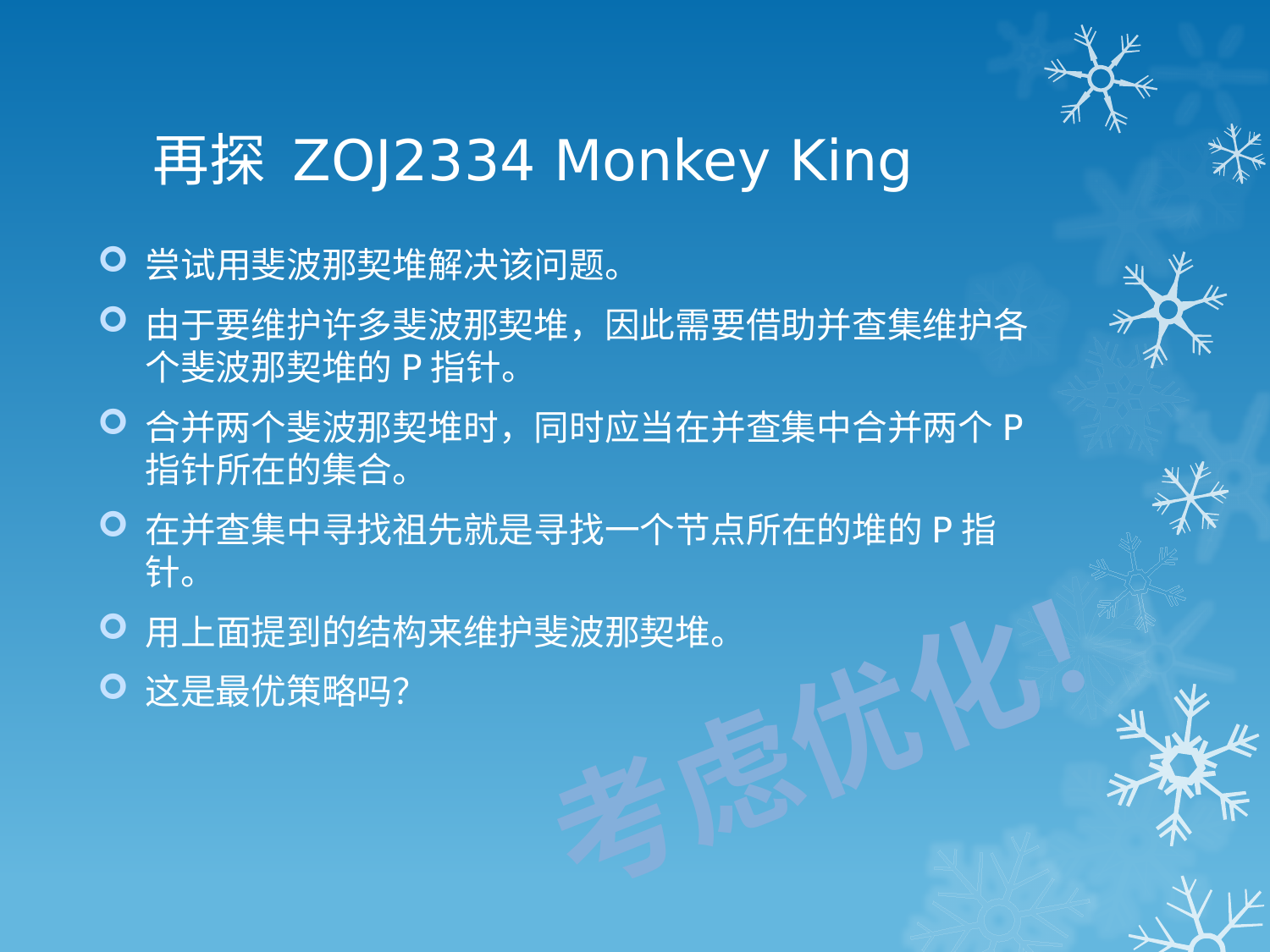

# 再探 ZOJ2334 Monkey King
尝试用斐波那契堆解决该问题。
由于要维护许多斐波那契堆，因此需要借助并查集维护各个斐波那契堆的P指针。
合并两个斐波那契堆时，同时应当在并查集中合并两个P指针所在的集合。
在并查集中寻找祖先就是寻找一个节点所在的堆的P指针。
用上面提到的结构来维护斐波那契堆。
这是最优策略吗？
考虑优化！